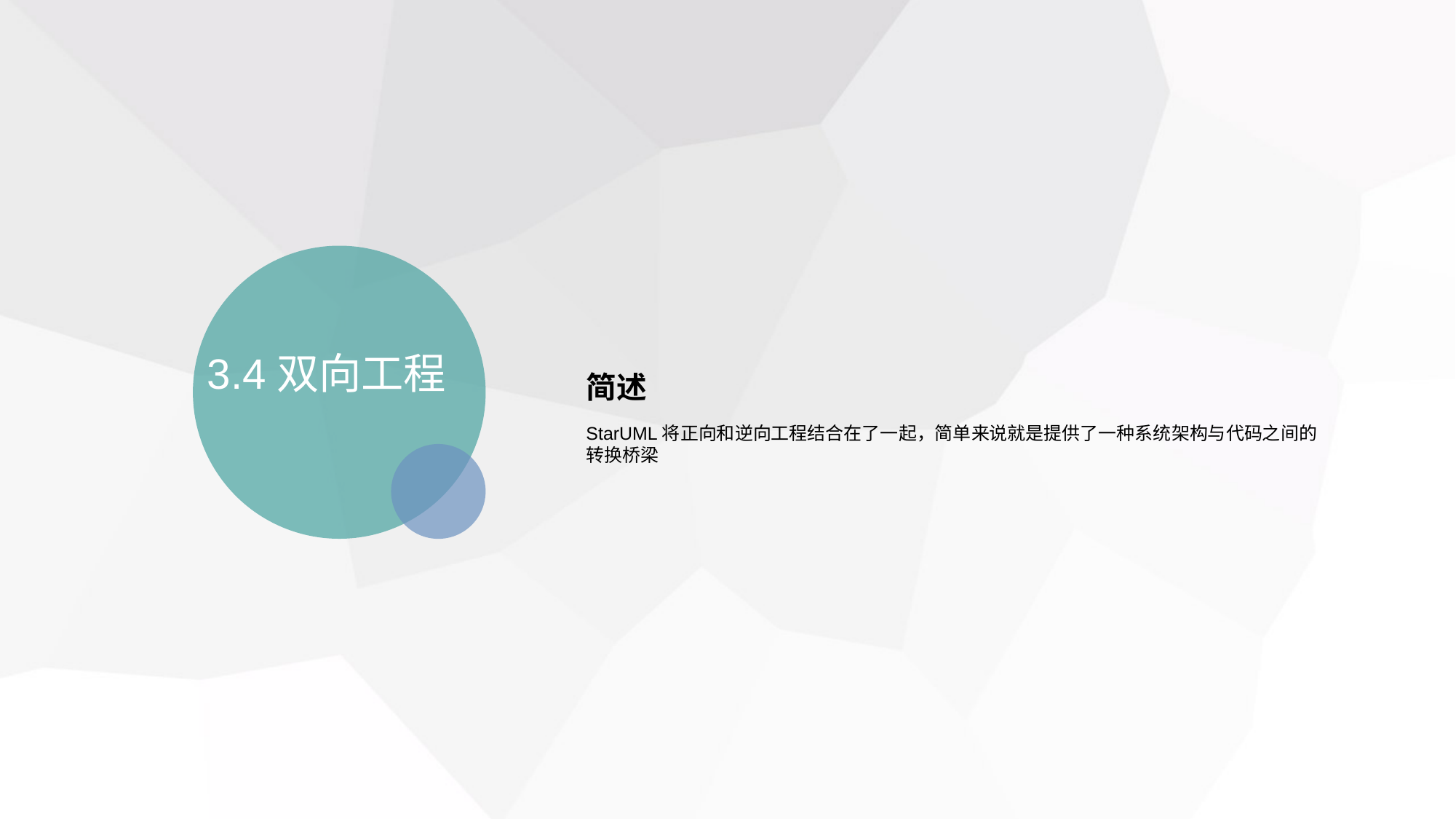

3.4双向工程
简述
StarUML将正向和逆向工程结合在了一起，简单来说就是提供了一种系统架构与代码之间的转换桥梁